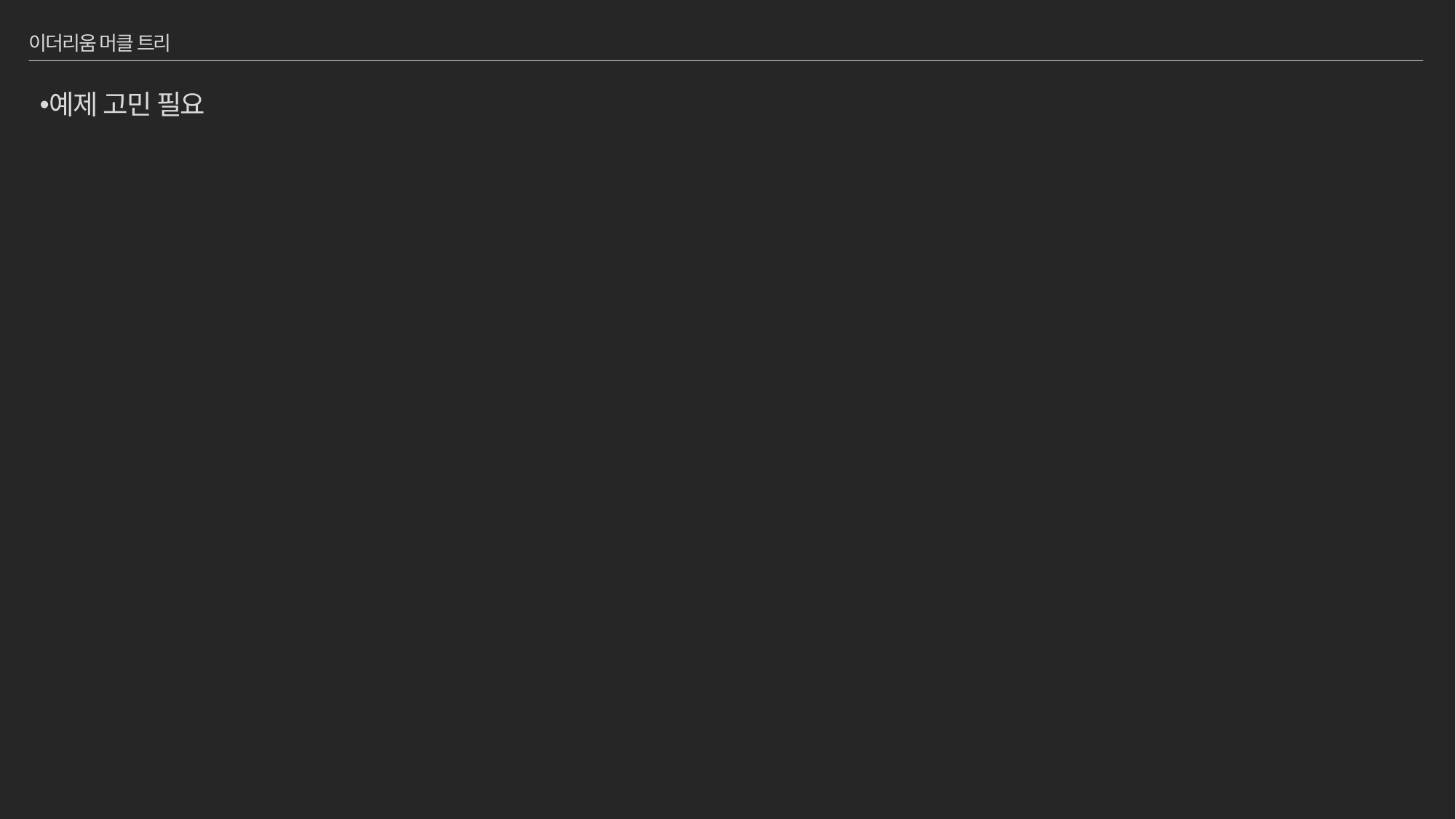

# 이더리움 머클 트리
예제 고민 필요